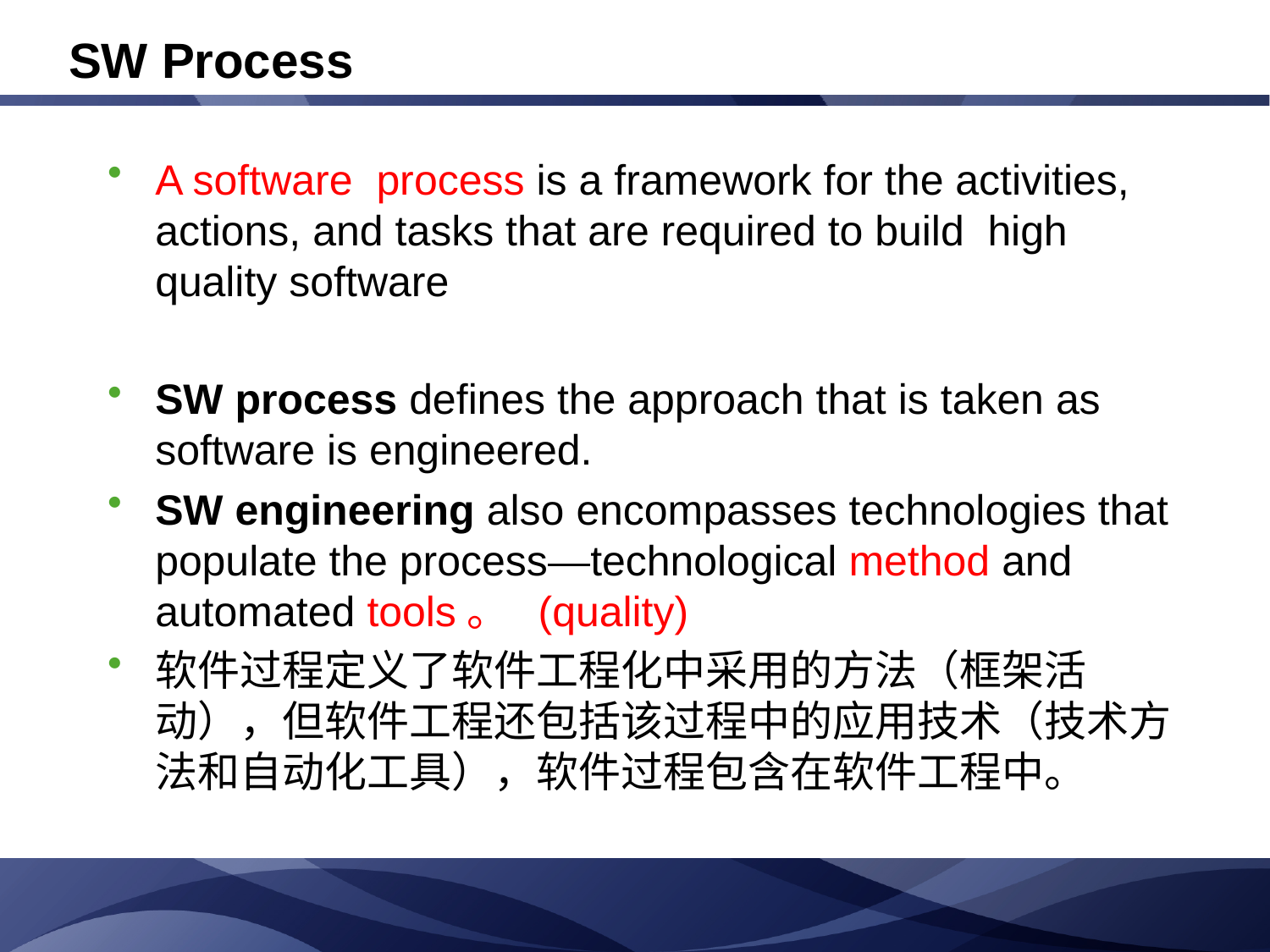

SW Process
A software  process is a framework for the activities, actions, and tasks that are required to build  high quality software

SW process defines the approach that is taken as software is engineered.
SW engineering also encompasses technologies that populate the process—technological method and automated tools。  (quality)
软件过程定义了软件工程化中采用的方法（框架活动），但软件工程还包括该过程中的应用技术（技术方法和自动化工具），软件过程包含在软件工程中。